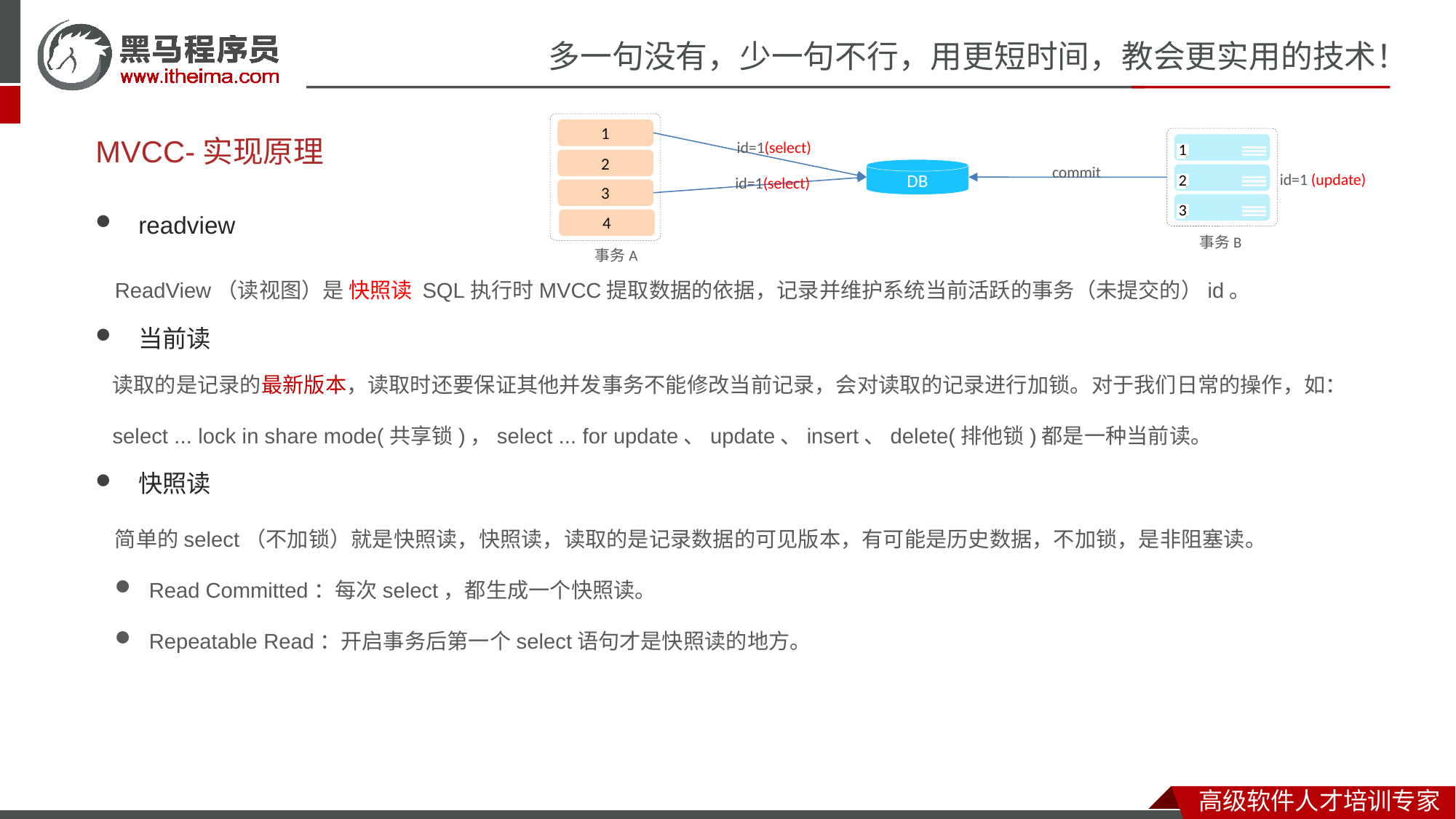

1
2
3
4
事务A
1

1
2
3
事务B
id=1(select)

2
commit
DB

id=1 (update)
id=1(select)
3

4
# MVCC-实现原理
readview
ReadView（读视图）是 快照读 SQL执行时MVCC提取数据的依据，记录并维护系统当前活跃的事务（未提交的）id。
当前读

快照读

读取的是记录的最新版本，读取时还要保证其他并发事务不能修改当前记录，会对读取的记录进行加锁。对于我们日常的操作，如：select ... lock in share mode(共享锁)，select ... for update、update、insert、delete(排他锁)都是一种当前读。
简单的select（不加锁）就是快照读，快照读，读取的是记录数据的可见版本，有可能是历史数据，不加锁，是非阻塞读。
Read Committed：每次select，都生成一个快照读。
Repeatable Read：开启事务后第一个select语句才是快照读的地方。